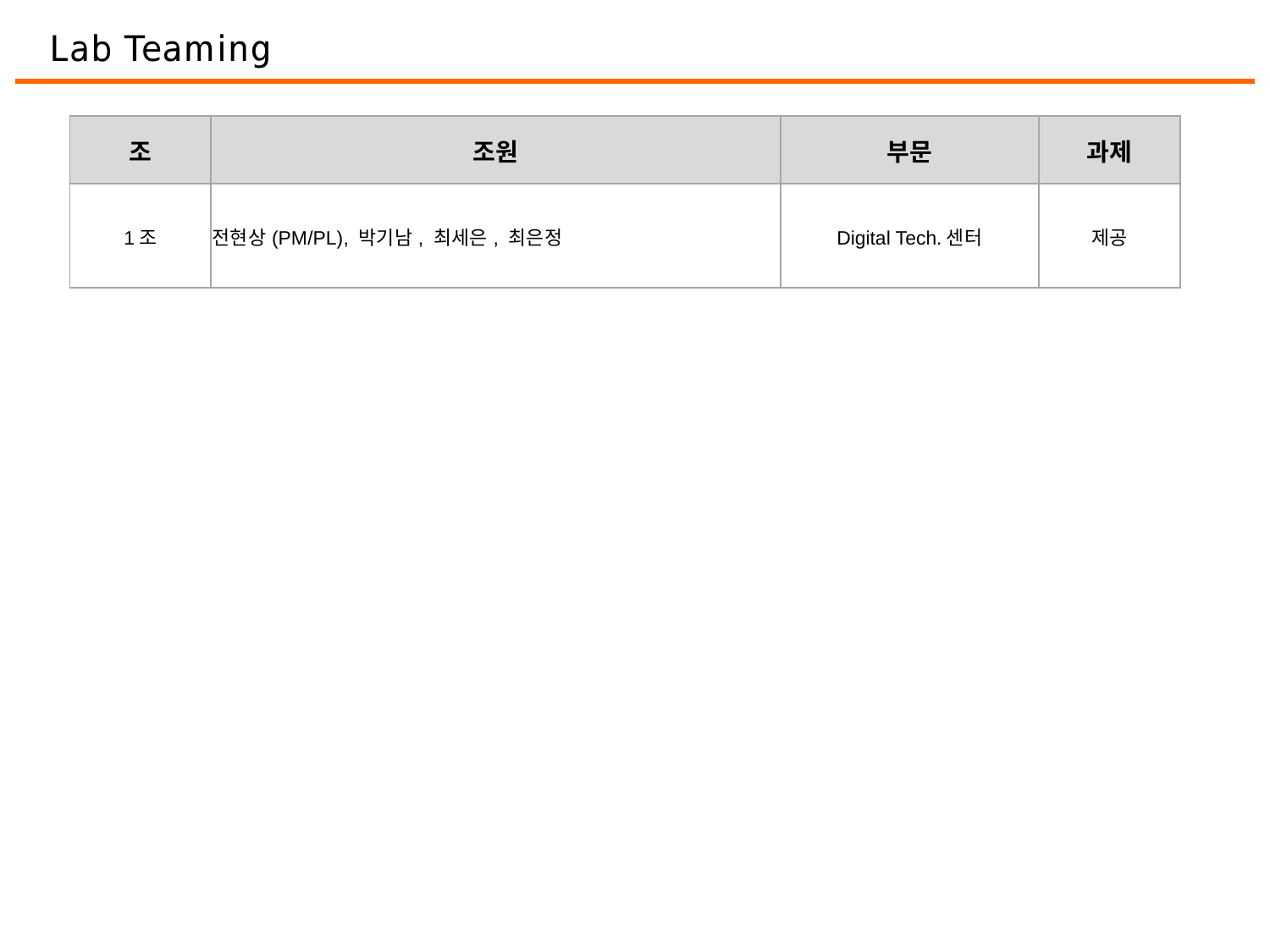

Lab Teaming
| 조 | 조원 | 부문 | 과제 |
| --- | --- | --- | --- |
| 1조 | 전현상(PM/PL), 박기남, 최세은, 최은정 | Digital Tech.센터 | 제공 |